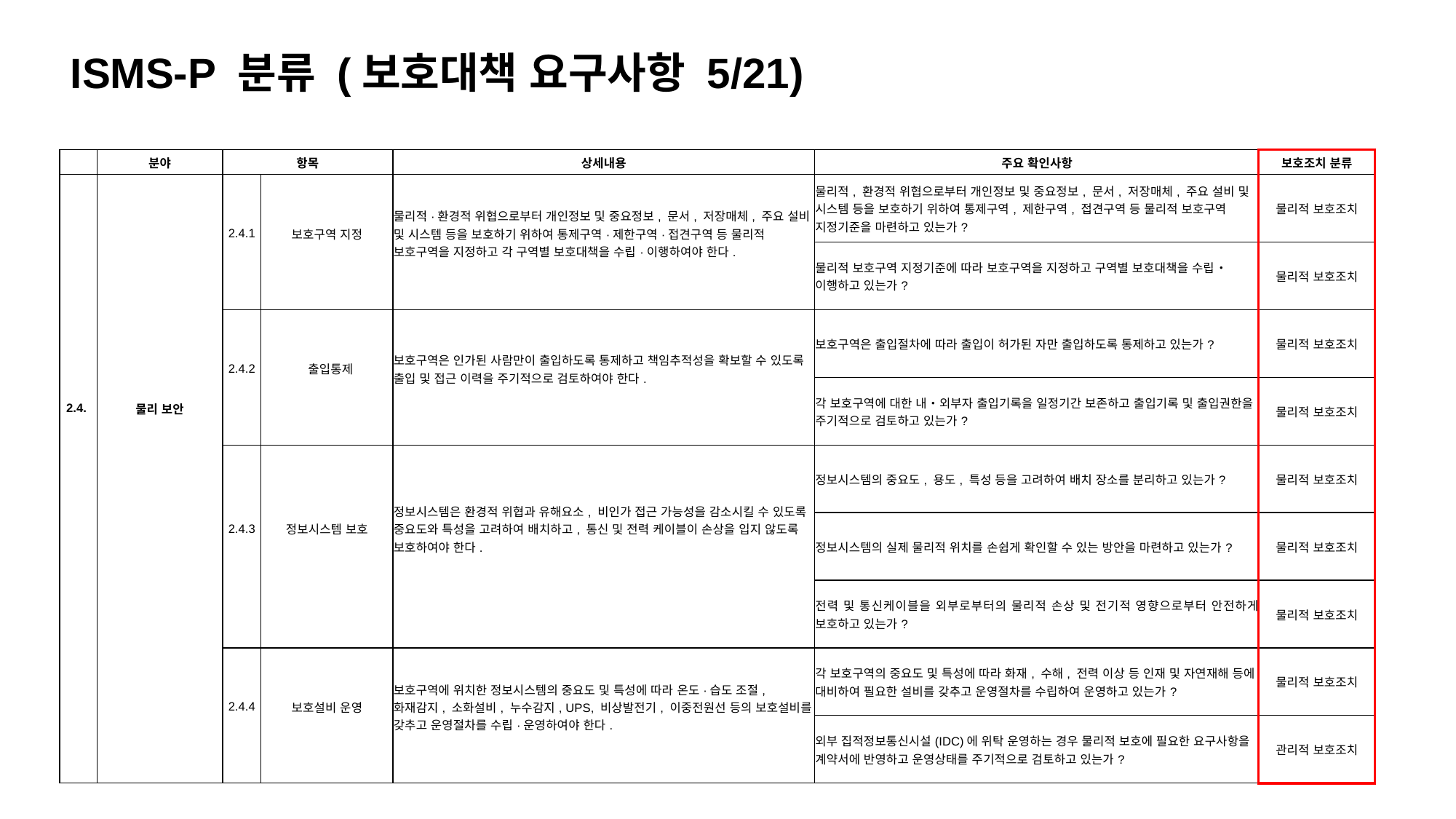

ISMS-P 분류 (보호대책 요구사항 5/21)
|  | 분야 | 항목 |  | 상세내용 | 주요 확인사항 | 보호조치 분류 |
| --- | --- | --- | --- | --- | --- | --- |
| 2.4. | 물리 보안 | 2.4.1 | 보호구역 지정 | 물리적·환경적 위협으로부터 개인정보 및 중요정보, 문서, 저장매체, 주요 설비 및 시스템 등을 보호하기 위하여 통제구역·제한구역·접견구역 등 물리적 보호구역을 지정하고 각 구역별 보호대책을 수립·이행하여야 한다. | 물리적, 환경적 위협으로부터 개인정보 및 중요정보, 문서, 저장매체, 주요 설비 및 시스템 등을 보호하기 위하여 통제구역, 제한구역, 접견구역 등 물리적 보호구역 지정기준을 마련하고 있는가? | 물리적 보호조치 |
|  |  |  |  |  | 물리적 보호구역 지정기준에 따라 보호구역을 지정하고 구역별 보호대책을 수립‧이행하고 있는가? | 물리적 보호조치 |
|  |  | 2.4.2 | 출입통제 | 보호구역은 인가된 사람만이 출입하도록 통제하고 책임추적성을 확보할 수 있도록 출입 및 접근 이력을 주기적으로 검토하여야 한다. | 보호구역은 출입절차에 따라 출입이 허가된 자만 출입하도록 통제하고 있는가? | 물리적 보호조치 |
|  |  |  |  |  | 각 보호구역에 대한 내‧외부자 출입기록을 일정기간 보존하고 출입기록 및 출입권한을 주기적으로 검토하고 있는가? | 물리적 보호조치 |
|  |  | 2.4.3 | 정보시스템 보호 | 정보시스템은 환경적 위협과 유해요소, 비인가 접근 가능성을 감소시킬 수 있도록 중요도와 특성을 고려하여 배치하고, 통신 및 전력 케이블이 손상을 입지 않도록 보호하여야 한다. | 정보시스템의 중요도, 용도, 특성 등을 고려하여 배치 장소를 분리하고 있는가? | 물리적 보호조치 |
|  |  |  |  |  | 정보시스템의 실제 물리적 위치를 손쉽게 확인할 수 있는 방안을 마련하고 있는가? | 물리적 보호조치 |
|  |  |  |  |  | 전력 및 통신케이블을 외부로부터의 물리적 손상 및 전기적 영향으로부터 안전하게 보호하고 있는가? | 물리적 보호조치 |
|  |  | 2.4.4 | 보호설비 운영 | 보호구역에 위치한 정보시스템의 중요도 및 특성에 따라 온도·습도 조절, 화재감지, 소화설비, 누수감지, UPS, 비상발전기, 이중전원선 등의 보호설비를 갖추고 운영절차를 수립·운영하여야 한다. | 각 보호구역의 중요도 및 특성에 따라 화재, 수해, 전력 이상 등 인재 및 자연재해 등에 대비하여 필요한 설비를 갖추고 운영절차를 수립하여 운영하고 있는가? | 물리적 보호조치 |
|  |  |  |  |  | 외부 집적정보통신시설(IDC)에 위탁 운영하는 경우 물리적 보호에 필요한 요구사항을 계약서에 반영하고 운영상태를 주기적으로 검토하고 있는가? | 관리적 보호조치 |